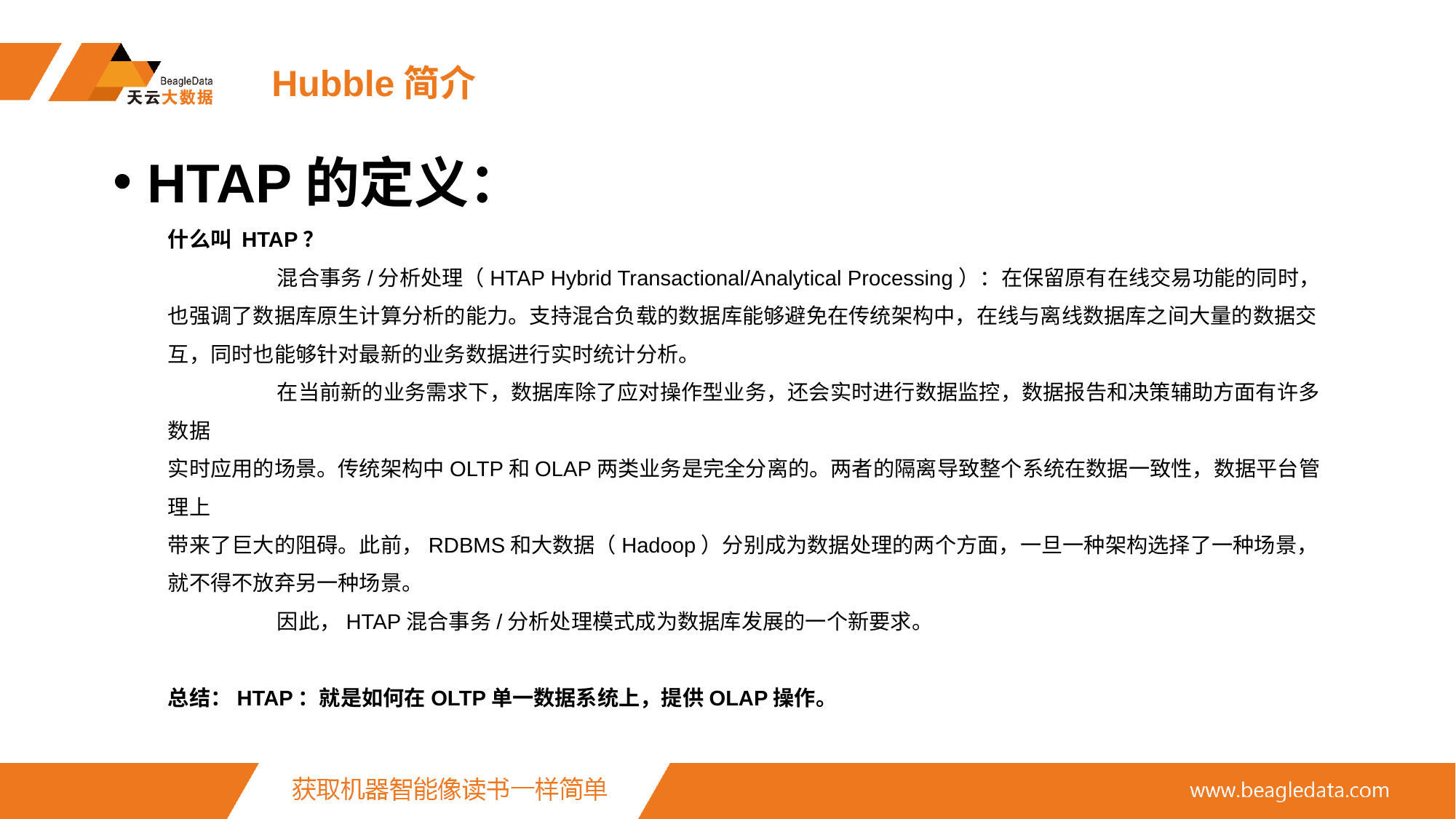

# Hubble简介
HTAP的定义：
什么叫 HTAP？
	混合事务/分析处理（HTAP Hybrid Transactional/Analytical Processing）：在保留原有在线交易功能的同时，也强调了数据库原生计算分析的能力。支持混合负载的数据库能够避免在传统架构中，在线与离线数据库之间大量的数据交互，同时也能够针对最新的业务数据进行实时统计分析。
	在当前新的业务需求下，数据库除了应对操作型业务，还会实时进行数据监控，数据报告和决策辅助方面有许多数据
实时应用的场景。传统架构中OLTP和OLAP两类业务是完全分离的。两者的隔离导致整个系统在数据一致性，数据平台管理上
带来了巨大的阻碍。此前，RDBMS和大数据（Hadoop）分别成为数据处理的两个方面，一旦一种架构选择了一种场景，就不得不放弃另一种场景。
	因此，HTAP混合事务/分析处理模式成为数据库发展的一个新要求。

总结：HTAP：就是如何在OLTP单一数据系统上，提供OLAP操作。